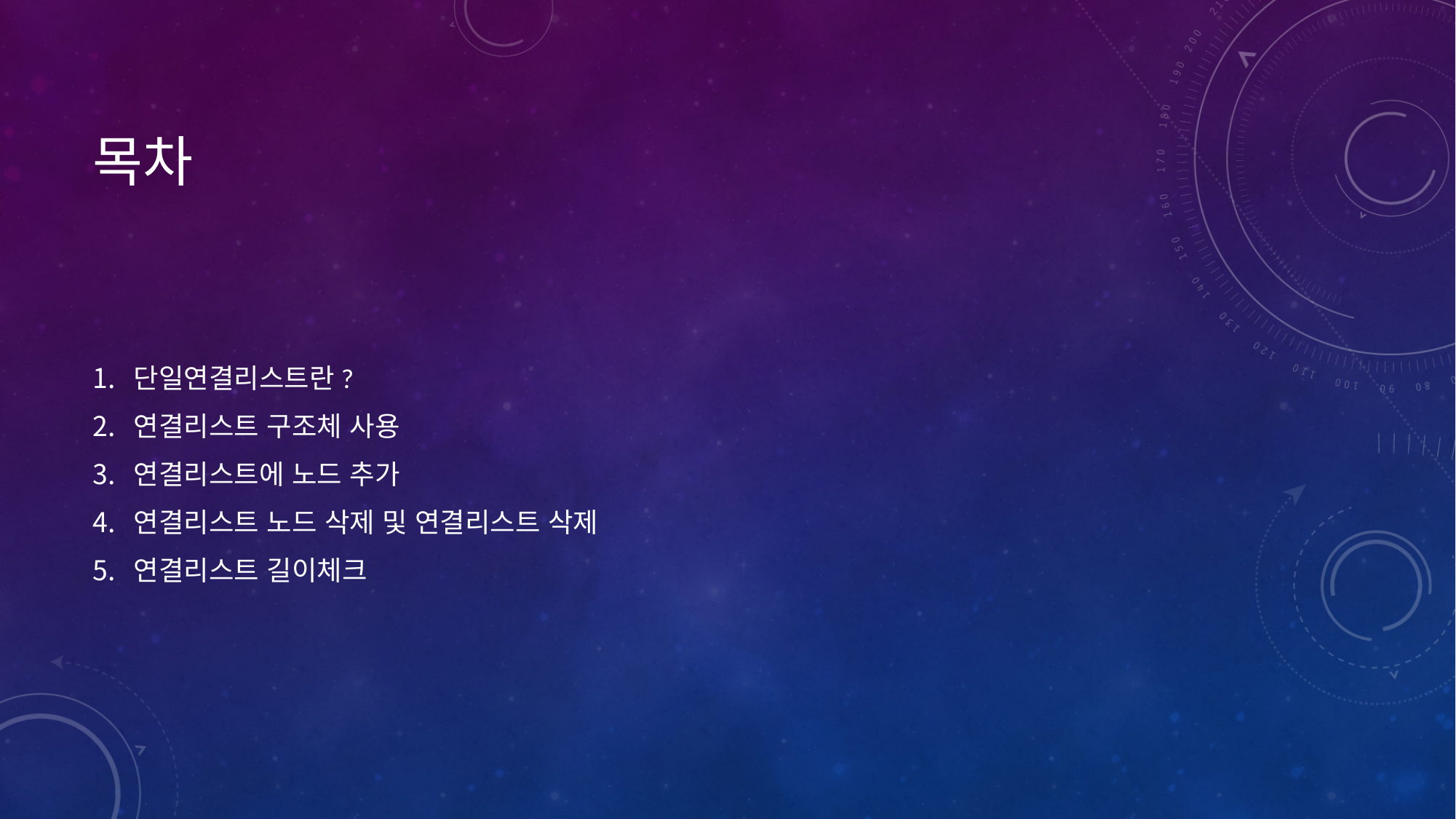

# 목차
단일연결리스트란?
연결리스트 구조체 사용
연결리스트에 노드 추가
연결리스트 노드 삭제 및 연결리스트 삭제
연결리스트 길이체크